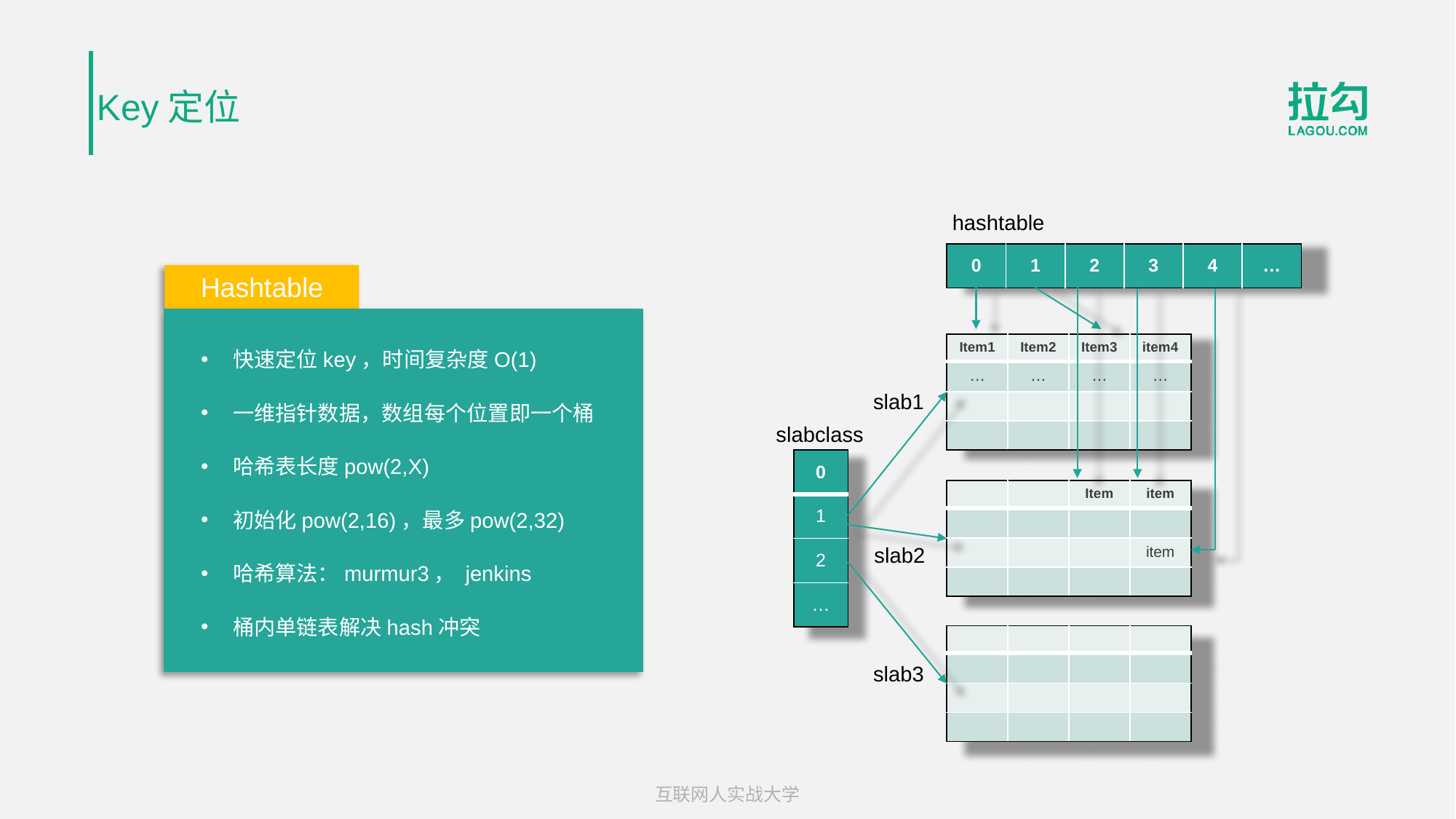

# Key定位
hashtable
| 0 | 1 | 2 | 3 | 4 | … |
| --- | --- | --- | --- | --- | --- |

Hashtable

快速定位key，时间复杂度O(1)
一维指针数据，数组每个位置即一个桶
哈希表长度pow(2,X)
初始化pow(2,16)，最多pow(2,32)
哈希算法：murmur3， jenkins
桶内单链表解决hash冲突

| Item1 | Item2 | Item3 | item4 |
| --- | --- | --- | --- |
| … | … | … | … |
|  |  |  |  |
|  |  |  |  |
slab1
slabclass
| 0 |
| --- |
| 1 |
| 2 |
| … |
|  |  | Item | item |
| --- | --- | --- | --- |
|  |  |  |  |
|  |  |  | item |
|  |  |  |  |
slab2
|  |  |  |  |
| --- | --- | --- | --- |
|  |  |  |  |
|  |  |  |  |
|  |  |  |  |
slab3